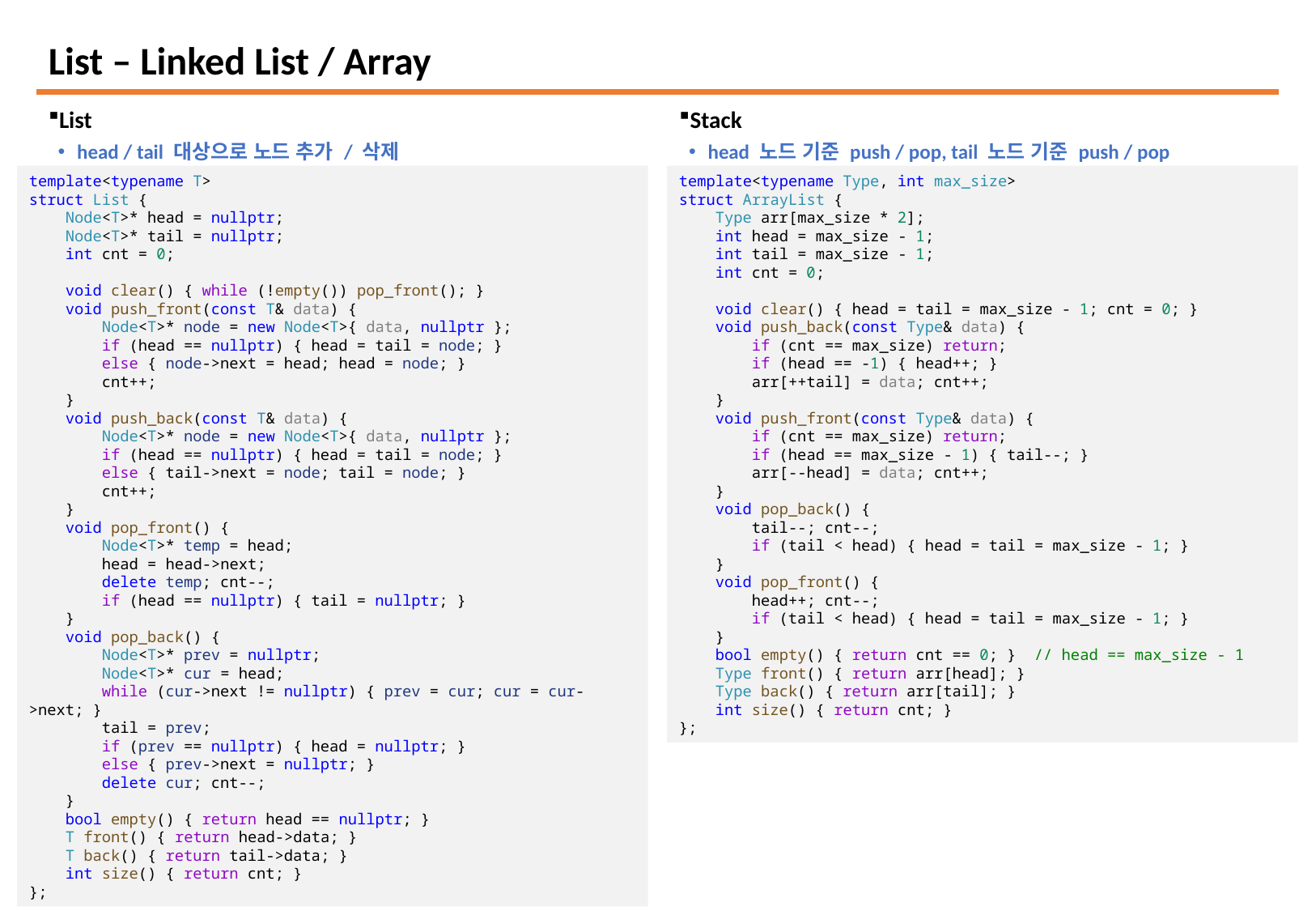

# List – Linked List / Array
Stack
head 노드 기준 push / pop, tail 노드 기준 push / pop

List
head / tail 대상으로 노드 추가 / 삭제
template<typename T>
struct List {
    Node<T>* head = nullptr;
    Node<T>* tail = nullptr;
    int cnt = 0;
    void clear() { while (!empty()) pop_front(); }
    void push_front(const T& data) {
        Node<T>* node = new Node<T>{ data, nullptr };
        if (head == nullptr) { head = tail = node; }
        else { node->next = head; head = node; }
        cnt++;
    }
    void push_back(const T& data) {
        Node<T>* node = new Node<T>{ data, nullptr };
        if (head == nullptr) { head = tail = node; }
        else { tail->next = node; tail = node; }
        cnt++;
    }
    void pop_front() {
        Node<T>* temp = head;
        head = head->next;
        delete temp; cnt--;
        if (head == nullptr) { tail = nullptr; }
    }
    void pop_back() {
        Node<T>* prev = nullptr;
        Node<T>* cur = head;
        while (cur->next != nullptr) { prev = cur; cur = cur->next; }
        tail = prev;
        if (prev == nullptr) { head = nullptr; }
        else { prev->next = nullptr; }
        delete cur; cnt--;
    }
    bool empty() { return head == nullptr; }
    T front() { return head->data; }
    T back() { return tail->data; }
    int size() { return cnt; }
};
template<typename Type, int max_size>
struct ArrayList {
    Type arr[max_size * 2];
    int head = max_size - 1;
    int tail = max_size - 1;
    int cnt = 0;
    void clear() { head = tail = max_size - 1; cnt = 0; }
    void push_back(const Type& data) {
        if (cnt == max_size) return;
        if (head == -1) { head++; }
        arr[++tail] = data; cnt++;
    }
    void push_front(const Type& data) {
        if (cnt == max_size) return;
        if (head == max_size - 1) { tail--; }
        arr[--head] = data; cnt++;
    }
    void pop_back() {
        tail--; cnt--;
        if (tail < head) { head = tail = max_size - 1; }
    }
    void pop_front() {
        head++; cnt--;
        if (tail < head) { head = tail = max_size - 1; }
    }
    bool empty() { return cnt == 0; }  // head == max_size - 1
    Type front() { return arr[head]; }
    Type back() { return arr[tail]; }
    int size() { return cnt; }
};